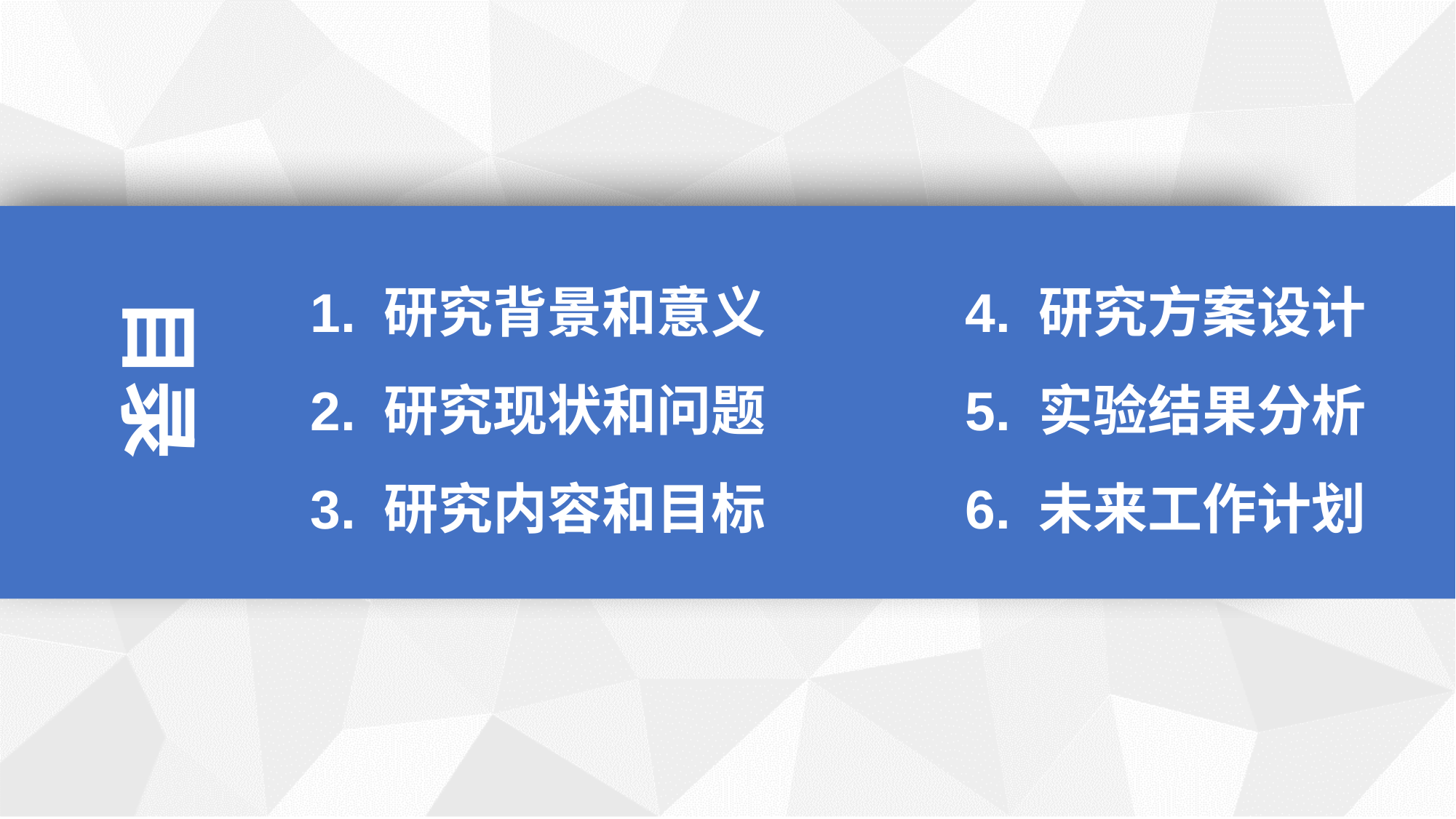

1. 研究背景和意义		4. 研究方案设计
2. 研究现状和问题		5. 实验结果分析
3. 研究内容和目标		6. 未来工作计划
目录